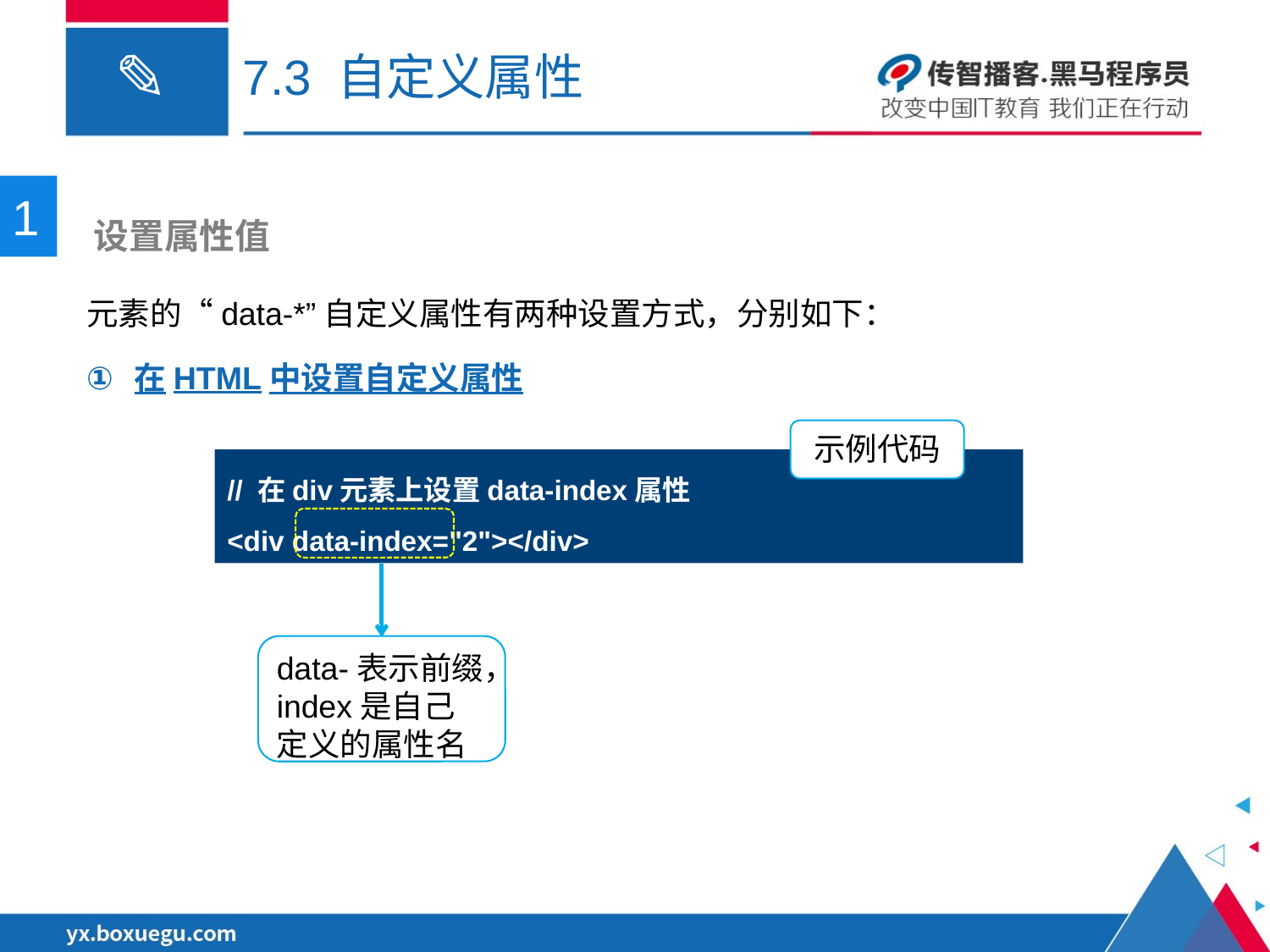

# 7.3 自定义属性

1
  设置属性值
元素的“data-*”自定义属性有两种设置方式，分别如下：
在HTML中设置自定义属性
示例代码
// 在div元素上设置data-index属性
<div data-index="2"></div>

data-表示前缀，index是自己定义的属性名